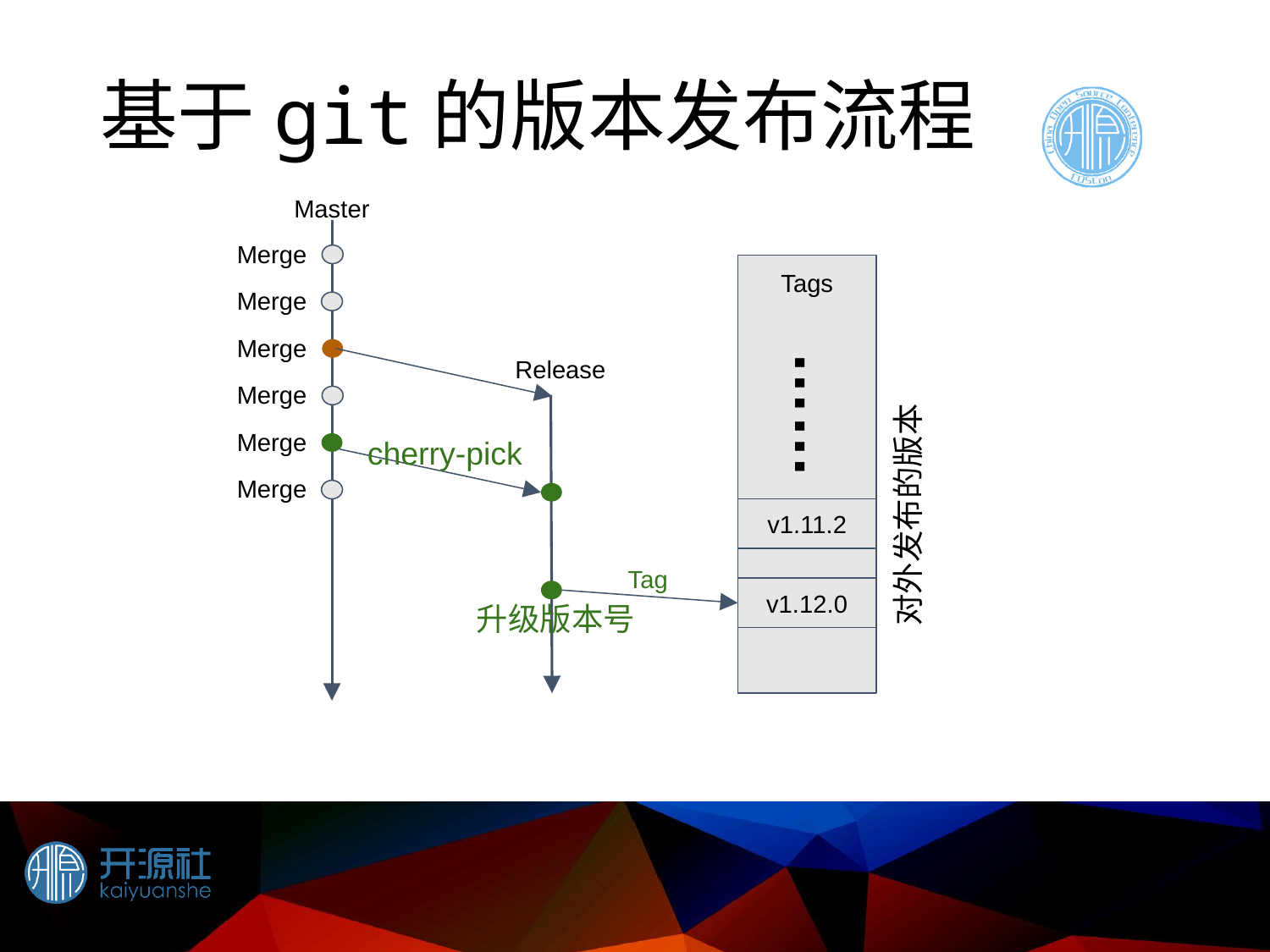

# 基于git的版本发布流程
Master
Merge

Tags
v1.12.0
v1.11.2
Merge

Merge

Release
Merge

……
Merge
cherry-pick

对外发布的版本
Merge

Tag

升级版本号